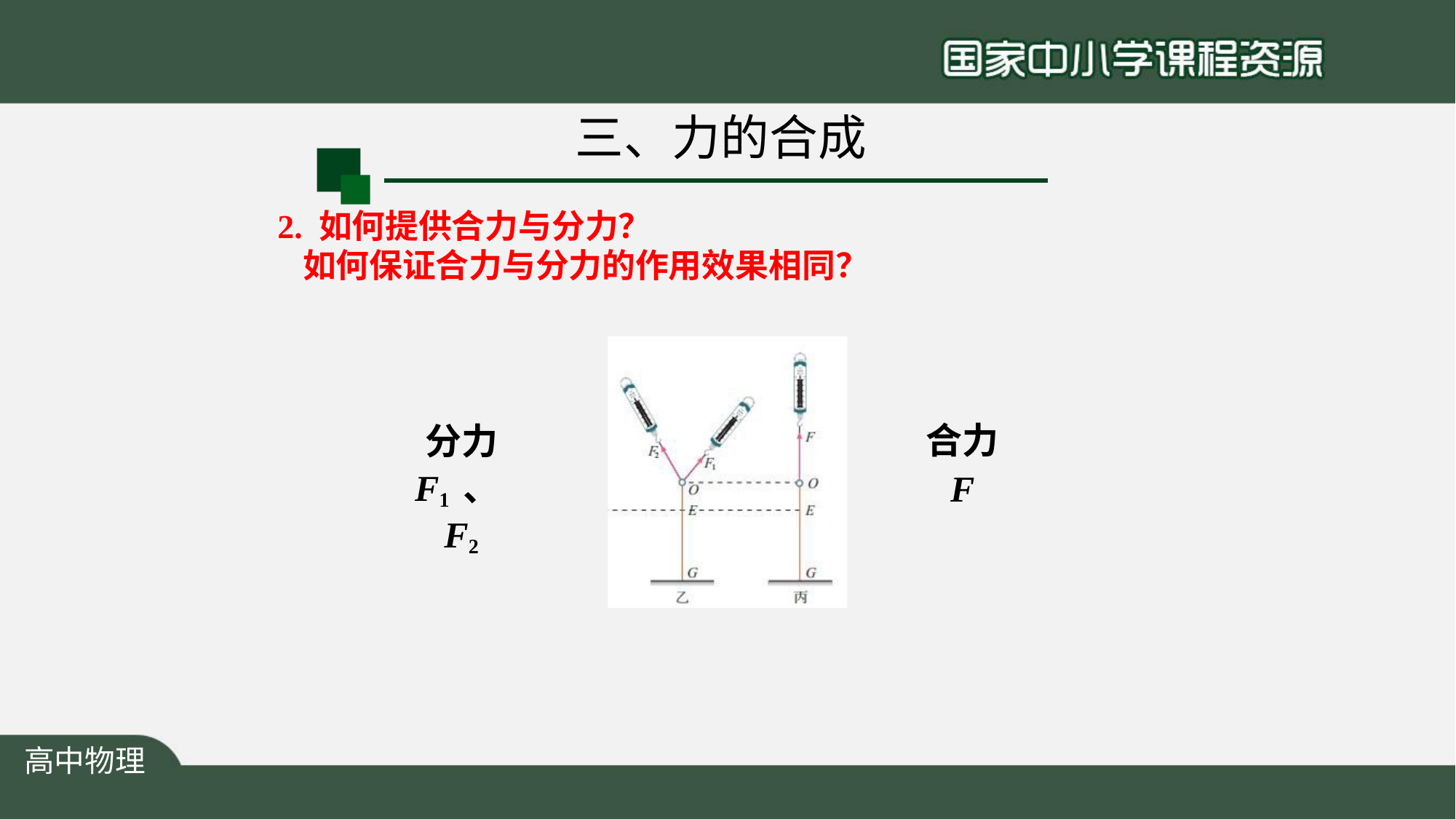

# 三、力的合成

2. 如何提供合力与分力？
如何保证合力与分力的作用效果相同？

合力
F
分力
F1 、F2
高中物理